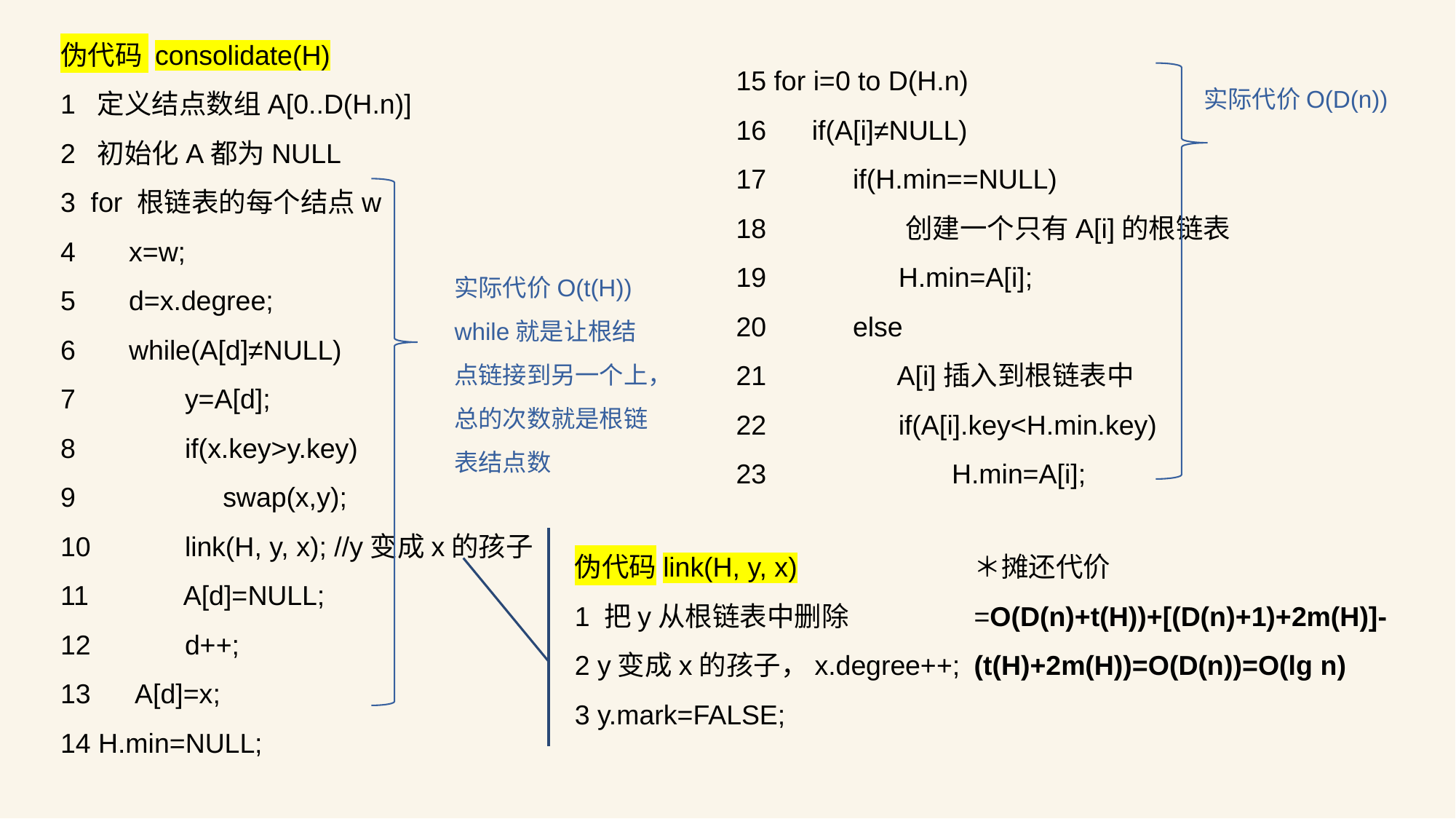

伪代码 consolidate(H)
1  定义结点数组A[0..D(H.n)]
2  初始化A都为NULL
3  for 根链表的每个结点w
4       x=w;
5       d=x.degree;
6       while(A[d]≠NULL)
7	  y=A[d];
8	  if(x.key>y.key)
9	       swap(x,y);
10 	  link(H, y, x); //y变成x的孩子
11	  A[d]=NULL;
12	  d++;
13      A[d]=x;
14 H.min=NULL;

15 for i=0 to D(H.n)
16      if(A[i]≠NULL)
17	 if(H.min==NULL)
18 	       创建一个只有A[i]的根链表
19	       H.min=A[i];
20	 else
21	       A[i]插入到根链表中
22	       if(A[i].key<H.min.key)
23	              H.min=A[i];

实际代价O(D(n))

实际代价O(t(H))
while就是让根结点链接到另一个上，总的次数就是根链表结点数
伪代码link(H, y, x)
1 把y从根链表中删除
2 y变成x的孩子，x.degree++;
3 y.mark=FALSE;

＊摊还代价
=O(D(n)+t(H))+[(D(n)+1)+2m(H)]-(t(H)+2m(H))=O(D(n))=O(lg n)